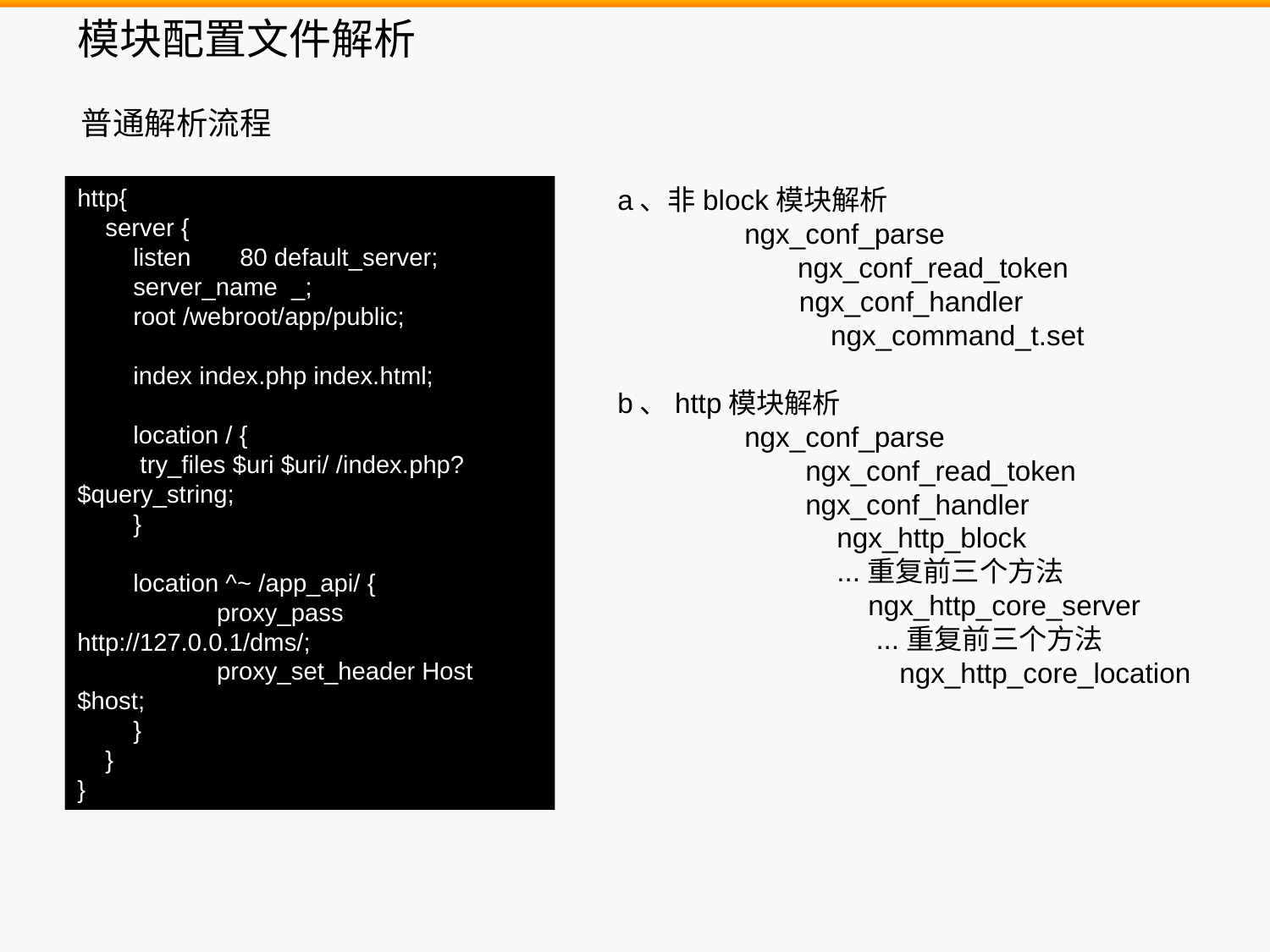

模块配置文件解析
普通解析流程
http{
    server {
        listen       80 default_server;
        server_name  _;
        root /webroot/app/public;
        index index.php index.html;
        location / {
         try_files $uri $uri/ /index.php?$query_string;
        }
        location ^~ /app_api/ {
                    proxy_pass http://127.0.0.1/dms/;
                    proxy_set_header Host $host;
        }
    }
}
a、非block模块解析
	ngx_conf_parse
                       ngx_conf_read_token
	       ngx_conf_handler
	           ngx_command_t.set

b、http模块解析
	ngx_conf_parse
                        ngx_conf_read_token
                        ngx_conf_handler
                            ngx_http_block
                            ...重复前三个方法
                                ngx_http_core_server
                                 ...重复前三个方法
                                    ngx_http_core_location